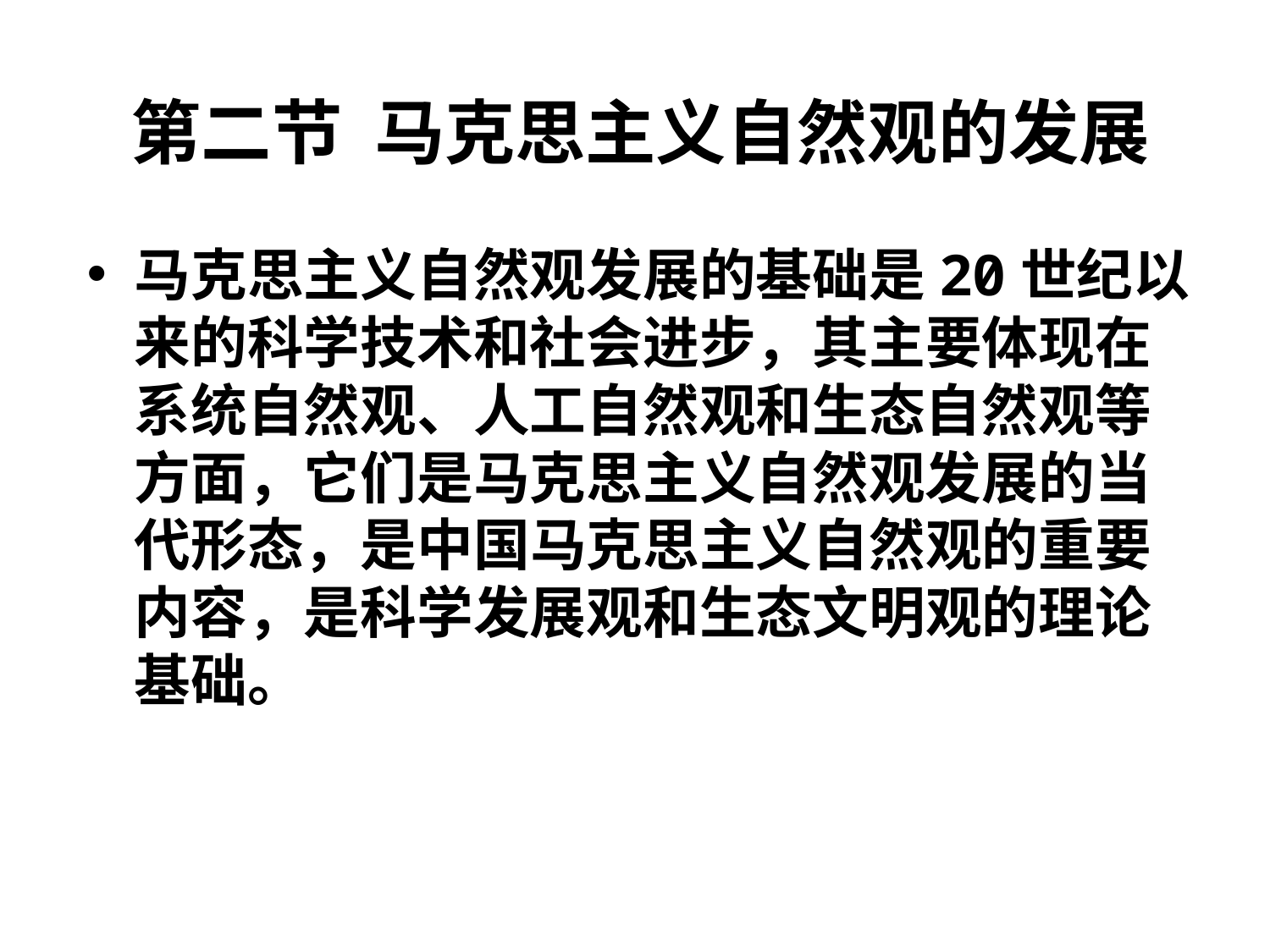

第二节  马克思主义自然观的发展
马克思主义自然观发展的基础是20世纪以来的科学技术和社会进步，其主要体现在系统自然观、人工自然观和生态自然观等方面，它们是马克思主义自然观发展的当代形态，是中国马克思主义自然观的重要内容，是科学发展观和生态文明观的理论基础。